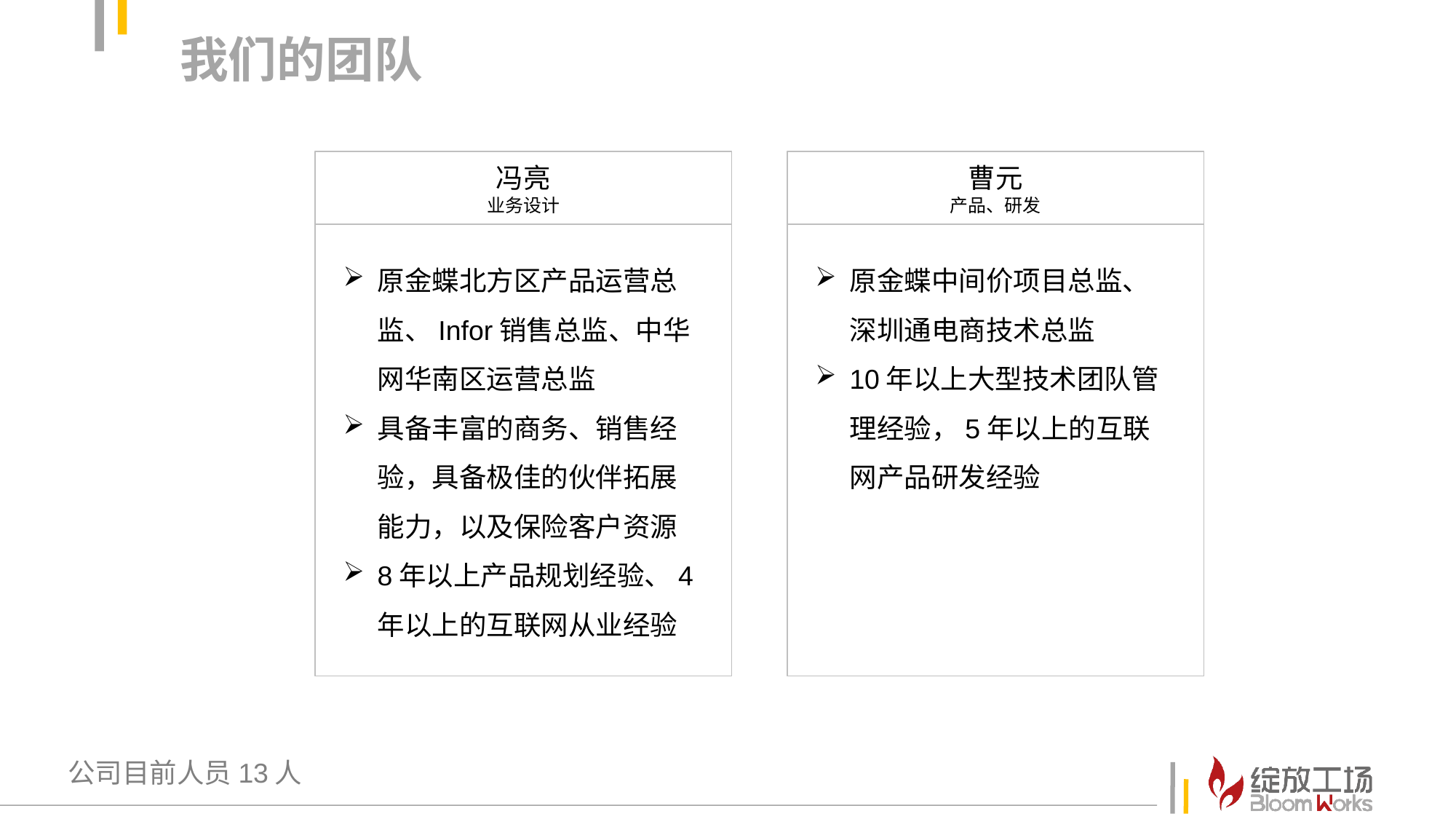

我们的团队

冯亮
业务设计
原金蝶北方区产品运营总监、Infor销售总监、中华网华南区运营总监
具备丰富的商务、销售经验，具备极佳的伙伴拓展能力，以及保险客户资源
8年以上产品规划经验、4年以上的互联网从业经验

曹元
产品、研发
原金蝶中间价项目总监、深圳通电商技术总监
10年以上大型技术团队管理经验，5年以上的互联网产品研发经验
公司目前人员13人